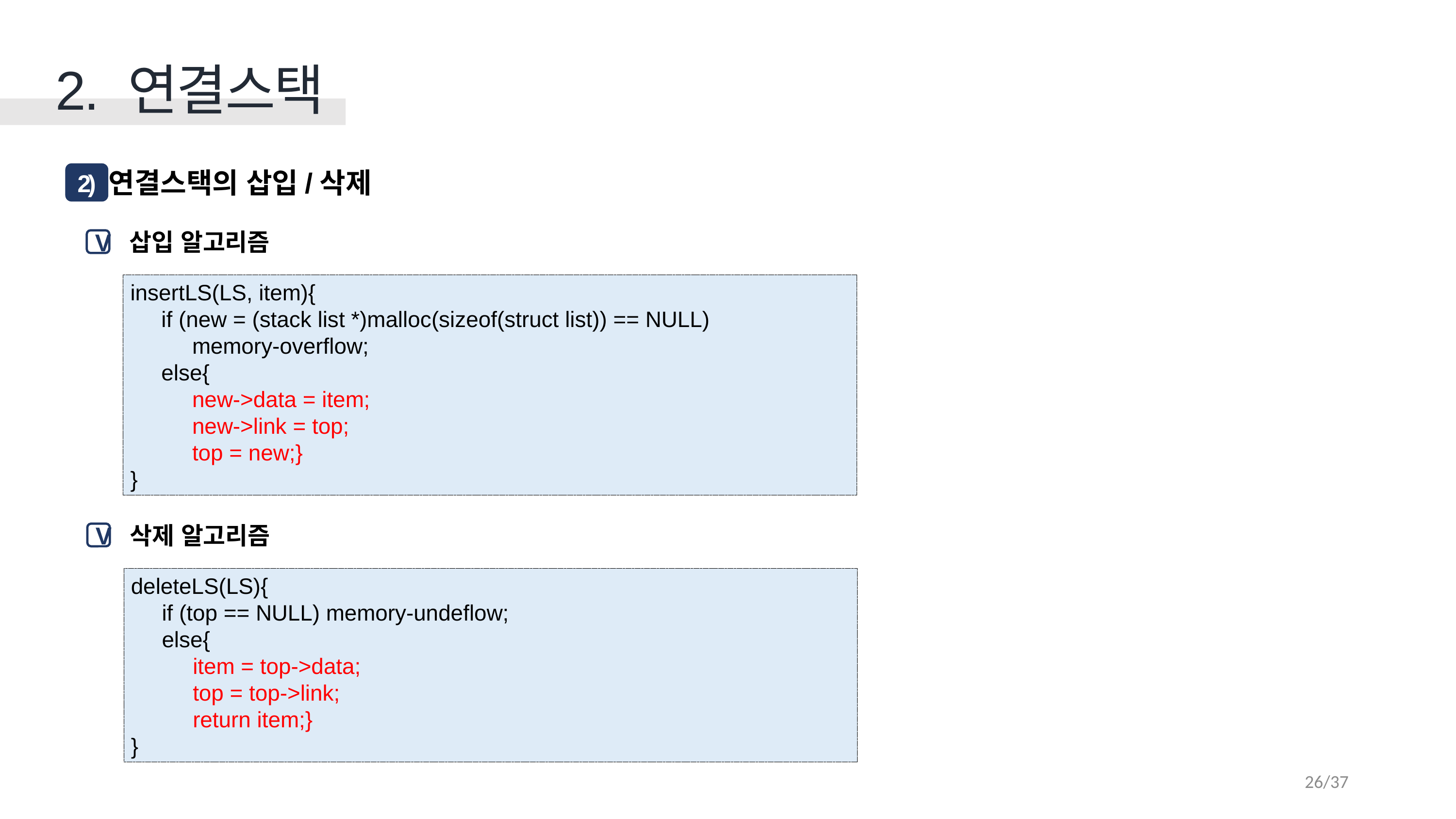

2. 연결스택

연결스택의 삽입/삭제
2)
 삽입 알고리즘
V
insertLS(LS, item){
     if (new = (stack list *)malloc(sizeof(struct list)) == NULL)
          memory-overflow;
     else{
          new->data = item;
          new->link = top;
          top = new;}
}
 삭제 알고리즘
V
deleteLS(LS){
     if (top == NULL) memory-undeflow;
     else{
          item = top->data;
          top = top->link;
          return item;}
}
26/37